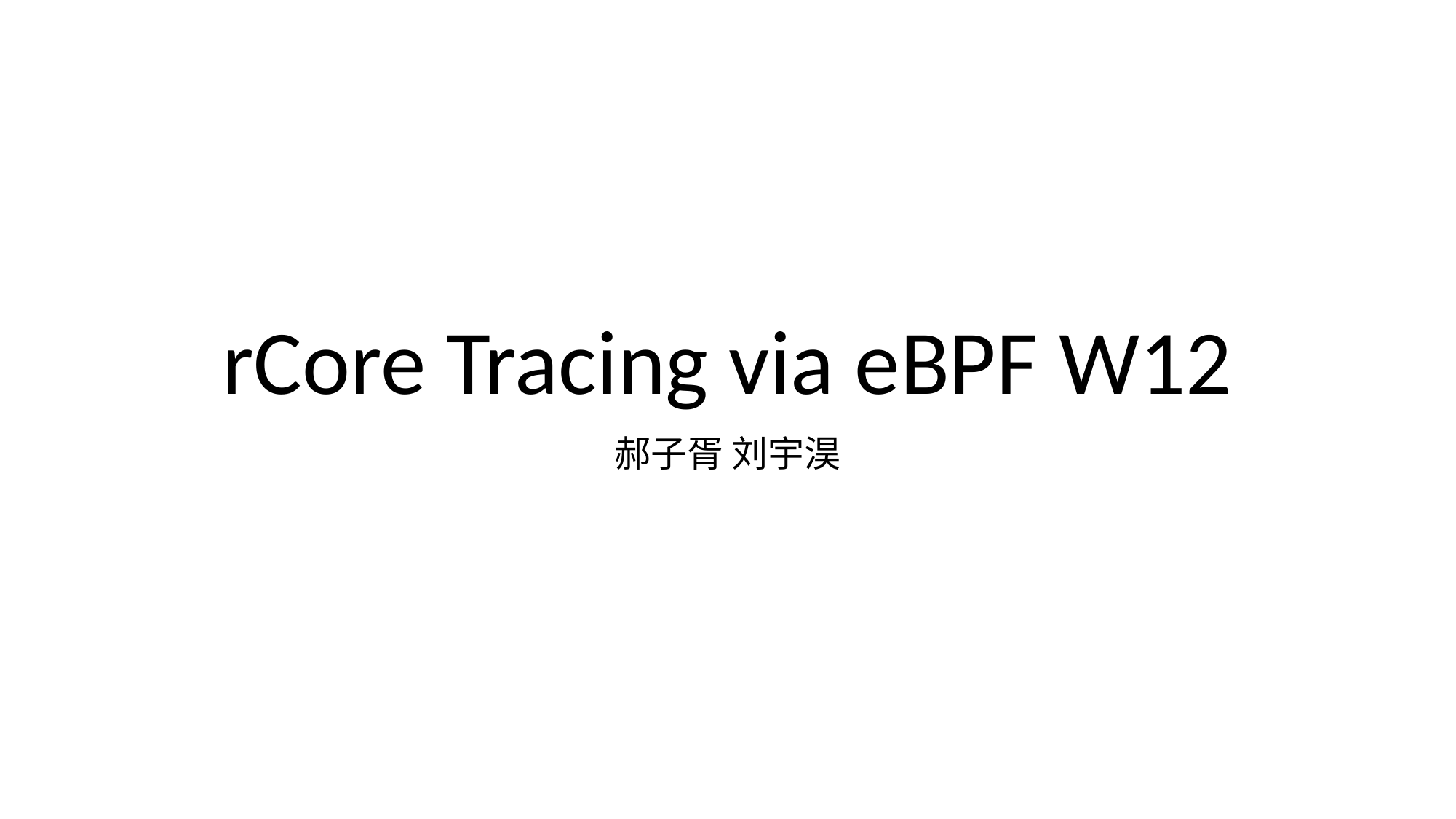

# rCore Tracing via eBPF W12
郝子胥 刘宇淏